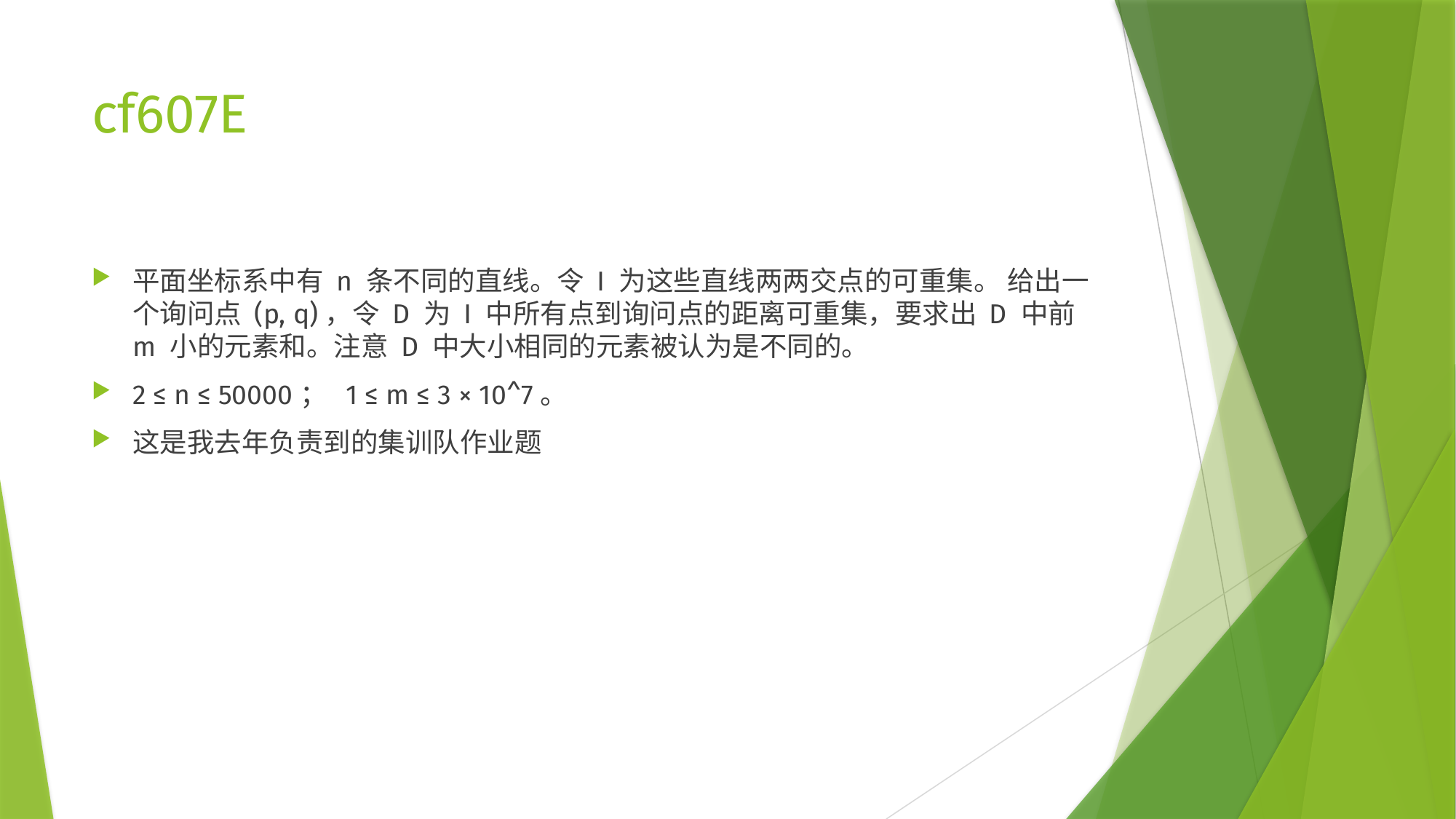

# cf607E
平面坐标系中有 n 条不同的直线。令 I 为这些直线两两交点的可重集。 给出一个询问点 (p, q)，令 D 为 I 中所有点到询问点的距离可重集，要求出 D 中前 m 小的元素和。注意 D 中大小相同的元素被认为是不同的。
2 ≤ n ≤ 50000；  1 ≤ m ≤ 3 × 10^7。
这是我去年负责到的集训队作业题